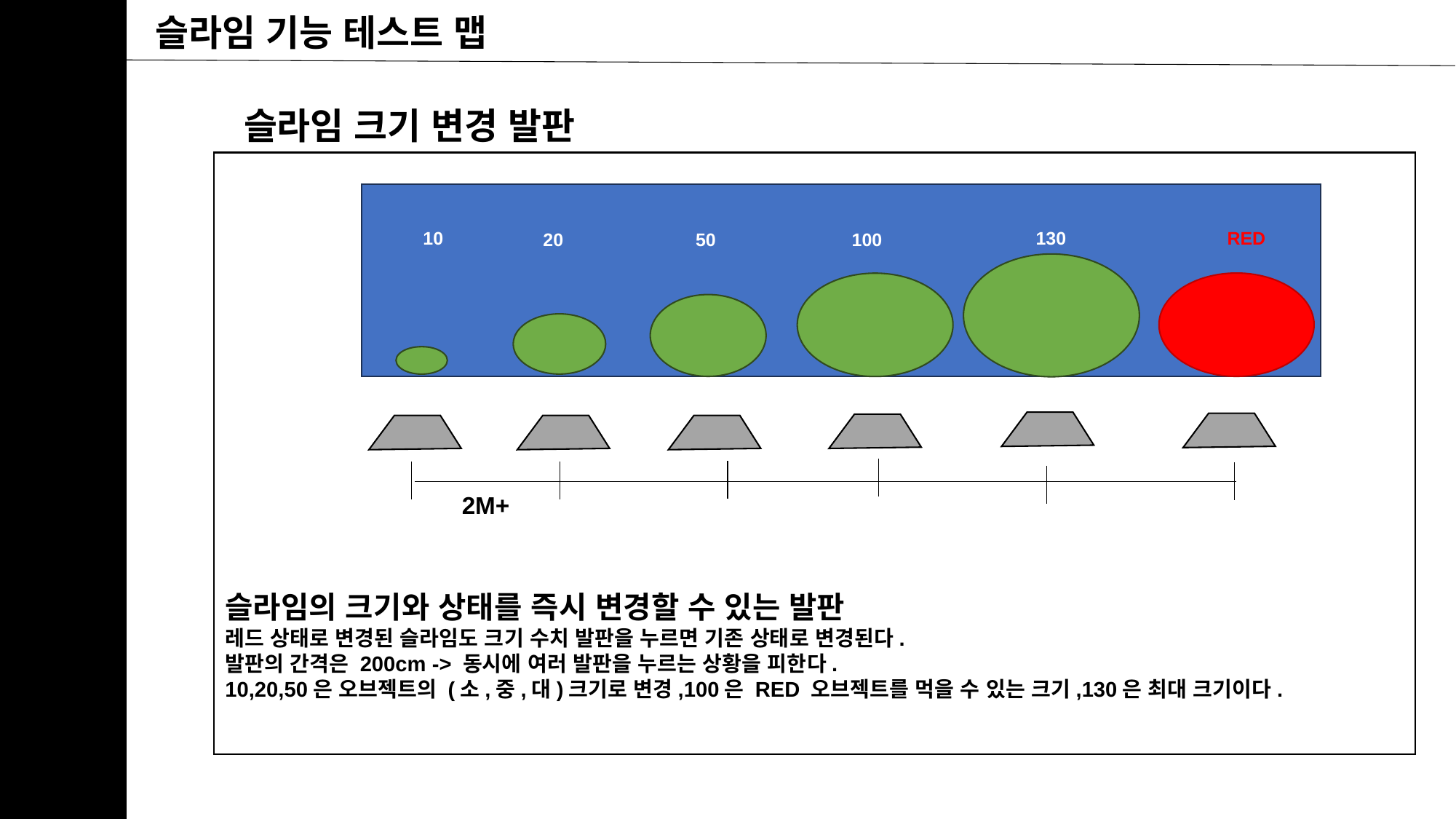

슬라임 기능 테스트 맵
슬라임 크기 변경 발판

130
RED
10
20
50
100

2M+
슬라임의 크기와 상태를 즉시 변경할 수 있는 발판
레드 상태로 변경된 슬라임도 크기 수치 발판을 누르면 기존 상태로 변경된다.
발판의 간격은 200cm -> 동시에 여러 발판을 누르는 상황을 피한다.
10,20,50은 오브젝트의 (소,중,대)크기로 변경,100은 RED 오브젝트를 먹을 수 있는 크기,130은 최대 크기이다.